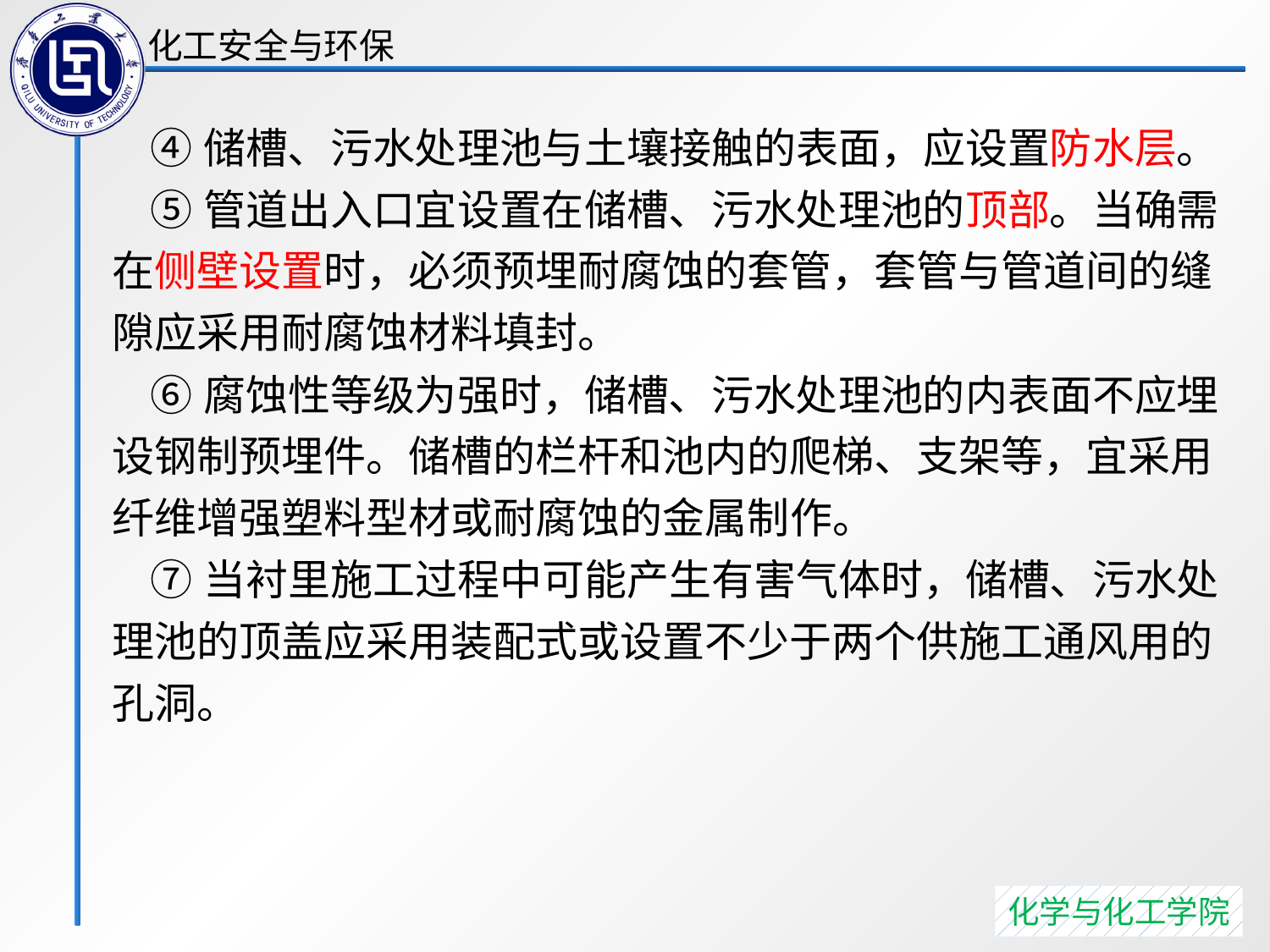

④储槽、污水处理池与土壤接触的表面，应设置防水层。
    ⑤管道出入口宜设置在储槽、污水处理池的顶部。当确需在侧壁设置时，必须预埋耐腐蚀的套管，套管与管道间的缝隙应采用耐腐蚀材料填封。
    ⑥腐蚀性等级为强时，储槽、污水处理池的内表面不应埋设钢制预埋件。储槽的栏杆和池内的爬梯、支架等，宜采用纤维增强塑料型材或耐腐蚀的金属制作。
    ⑦当衬里施工过程中可能产生有害气体时，储槽、污水处理池的顶盖应采用装配式或设置不少于两个供施工通风用的孔洞。